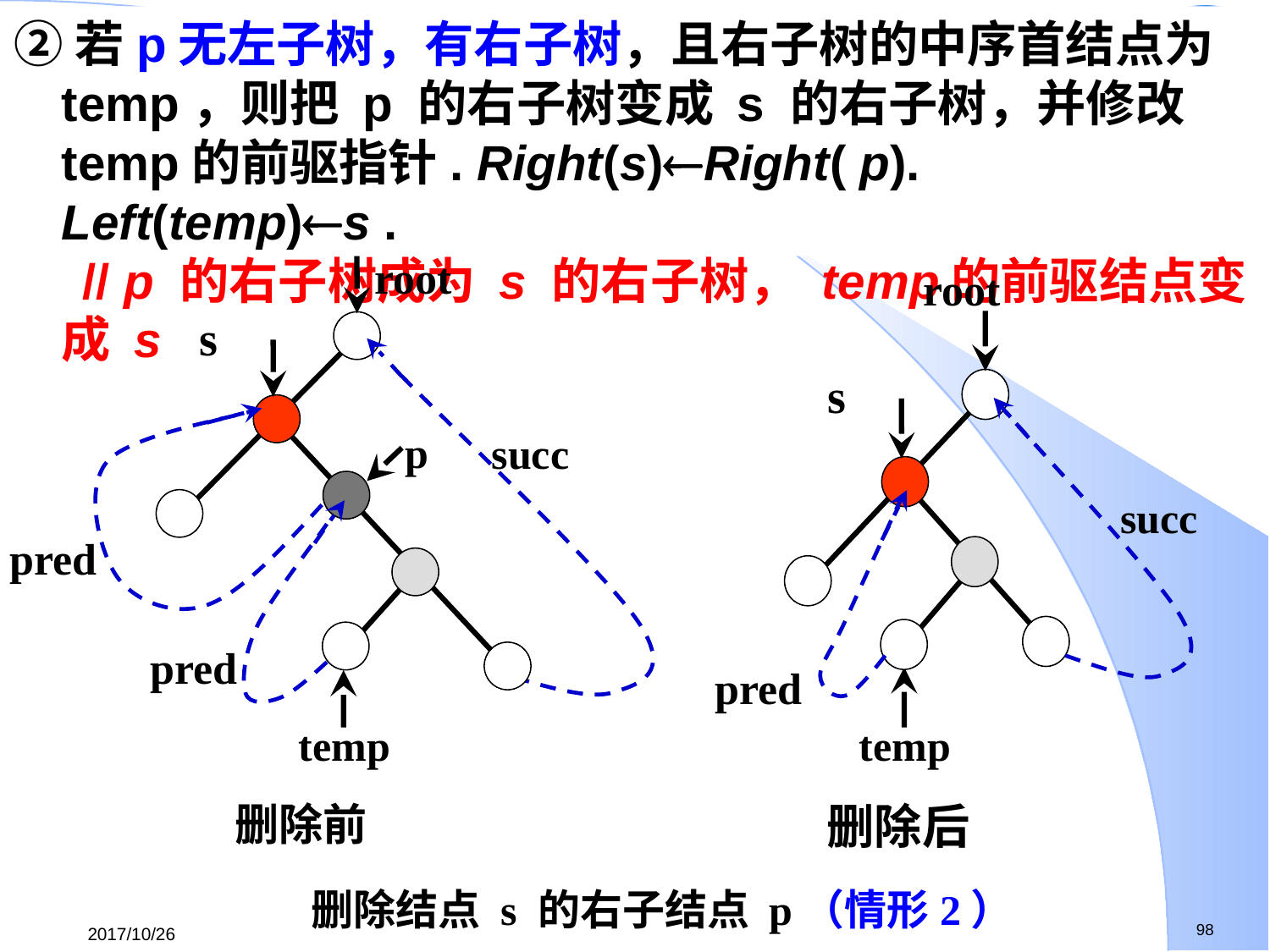

②若p无左子树，有右子树，且右子树的中序首结点为temp，则把 p 的右子树变成 s 的右子树，并修改temp的前驱指针. Right(s)←Right( p). Left(temp)←s .
     // p 的右子树成为 s 的右子树， temp的前驱结点变成 s

root
s

succ
p

pred

pred

temp
root

s

succ

pred

temp
删除后
删除前
删除结点 s 的右子结点 p（情形2）